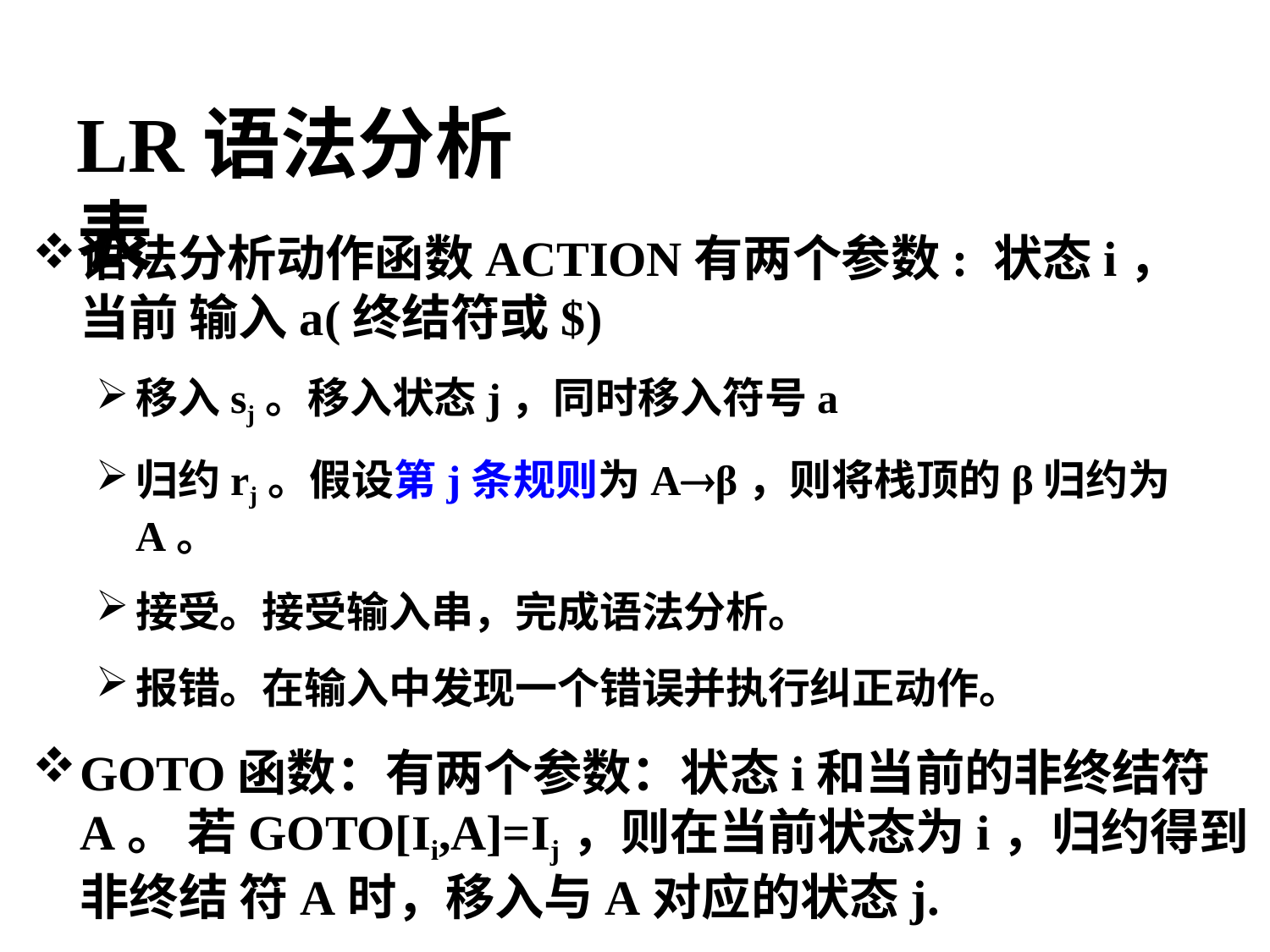

# LR语法分析表
语法分析动作函数ACTION有两个参数: 状态i，当前 输入a(终结符或$)
移入sj。移入状态j，同时移入符号a
归约rj。假设第j条规则为A→β，则将栈顶的β归约为A。
接受。接受输入串，完成语法分析。
报错。在输入中发现一个错误并执行纠正动作。
GOTO函数：有两个参数：状态i和当前的非终结符A。 若GOTO[Ii,A]=Ij，则在当前状态为i，归约得到非终结 符A时，移入与A对应的状态j.